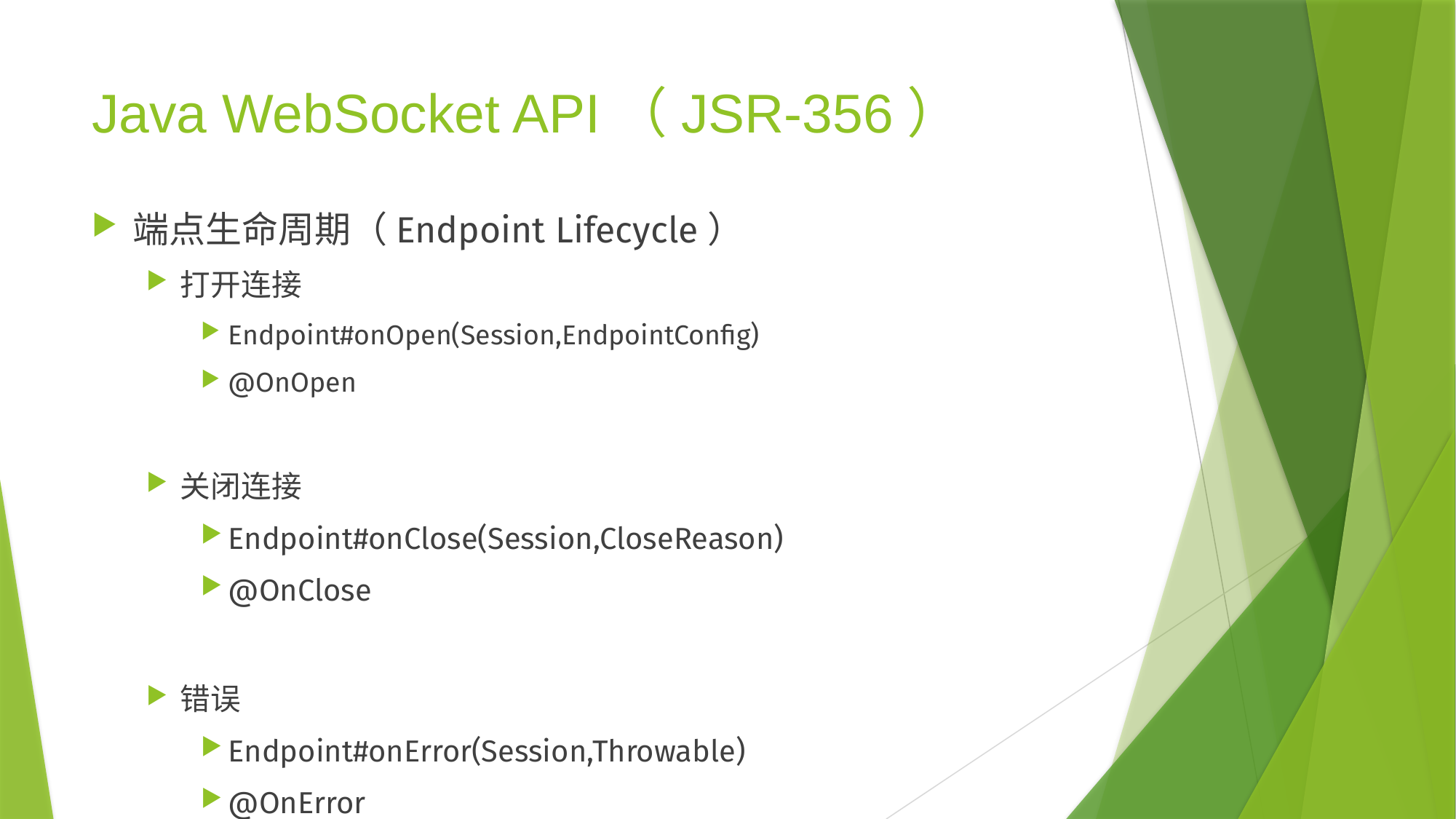

# Java WebSocket API（JSR-356）
端点生命周期（Endpoint Lifecycle）
打开连接
Endpoint#onOpen(Session,EndpointConfig)
@OnOpen

关闭连接
Endpoint#onClose(Session,CloseReason)
@OnClose

错误
Endpoint#onError(Session,Throwable)
@OnError